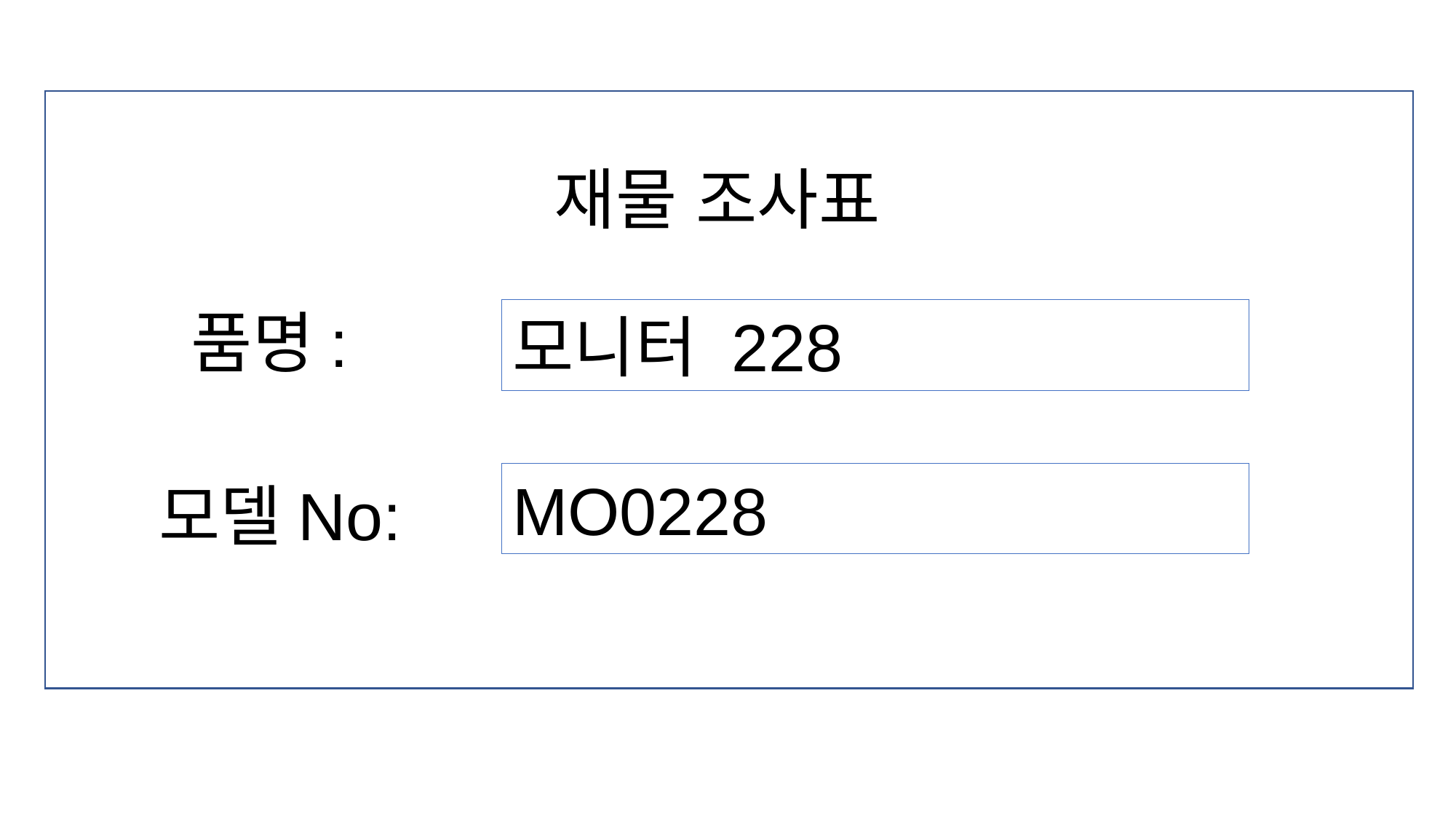

재물 조사표
품명:
모니터 228
MO0228
모델No: